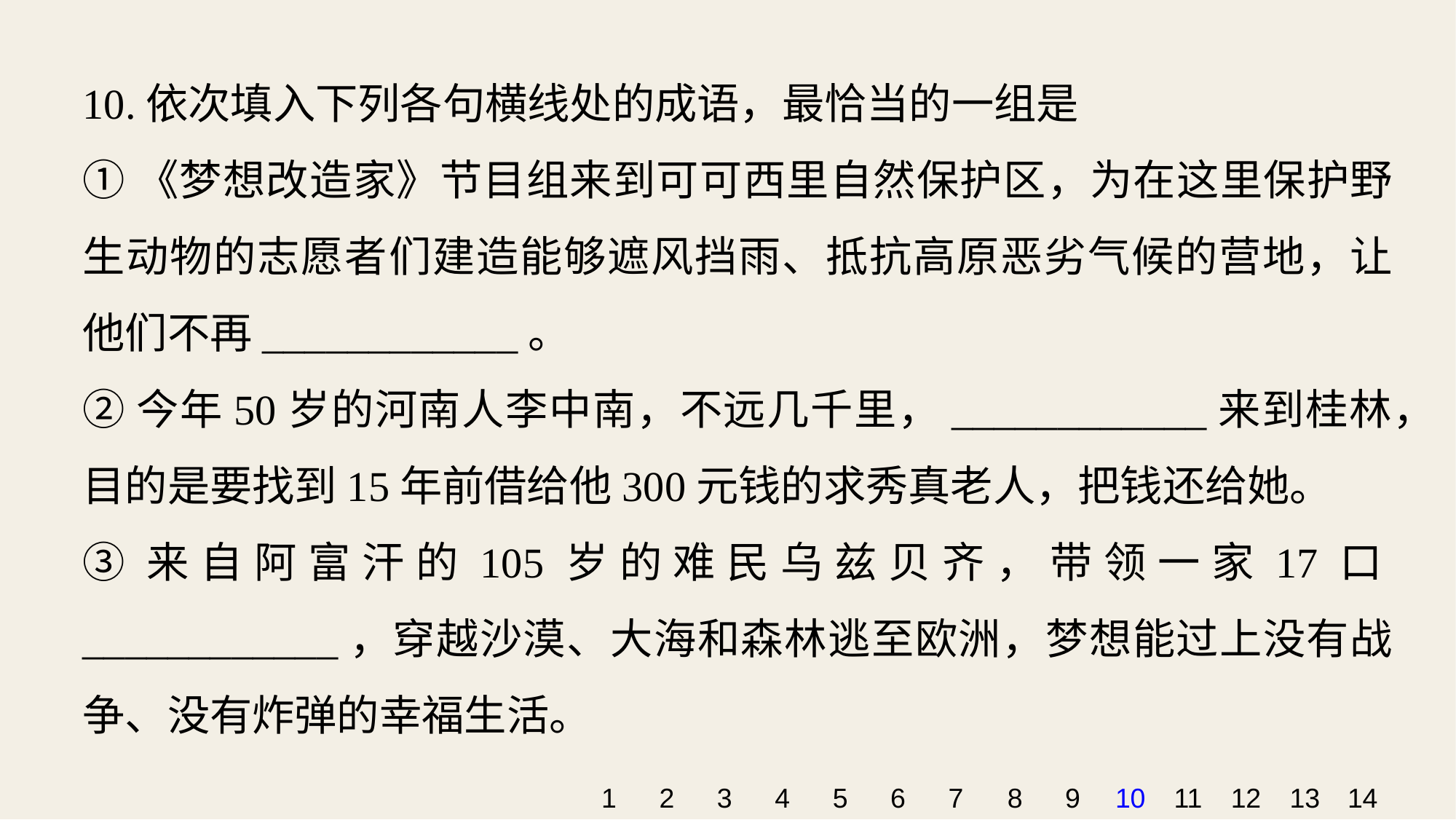

10.依次填入下列各句横线处的成语，最恰当的一组是
①《梦想改造家》节目组来到可可西里自然保护区，为在这里保护野生动物的志愿者们建造能够遮风挡雨、抵抗高原恶劣气候的营地，让他们不再____________。
②今年50岁的河南人李中南，不远几千里，____________来到桂林，目的是要找到15年前借给他300元钱的求秀真老人，把钱还给她。
③来自阿富汗的105岁的难民乌兹贝齐，带领一家17口____________，穿越沙漠、大海和森林逃至欧洲，梦想能过上没有战争、没有炸弹的幸福生活。
1
2
3
4
5
6
7
8
9
10
11
12
13
14